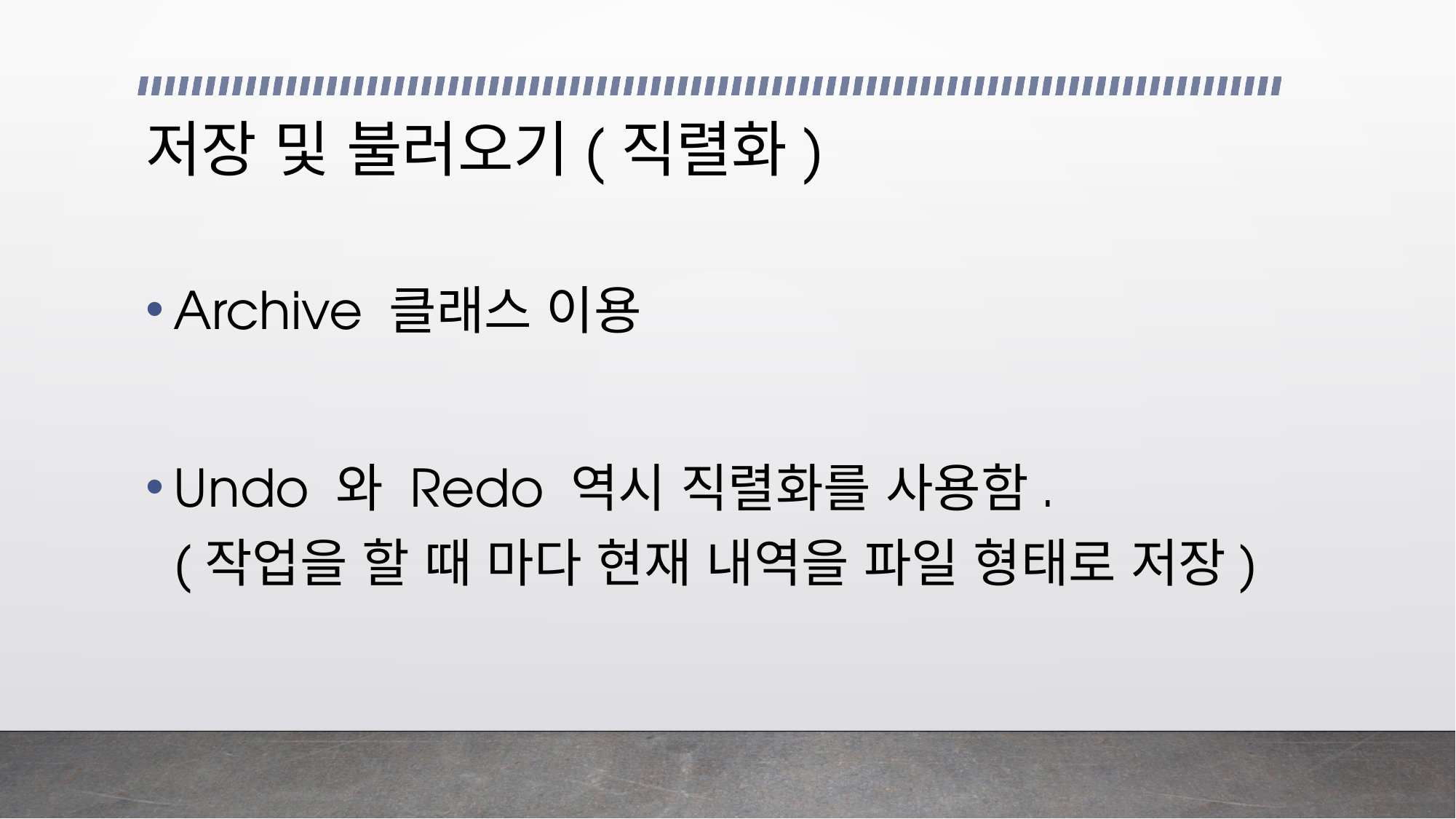

# 저장 및 불러오기(직렬화)
Archive 클래스 이용

Undo 와 Redo 역시 직렬화를 사용함.
(작업을 할 때 마다 현재 내역을 파일 형태로 저장)